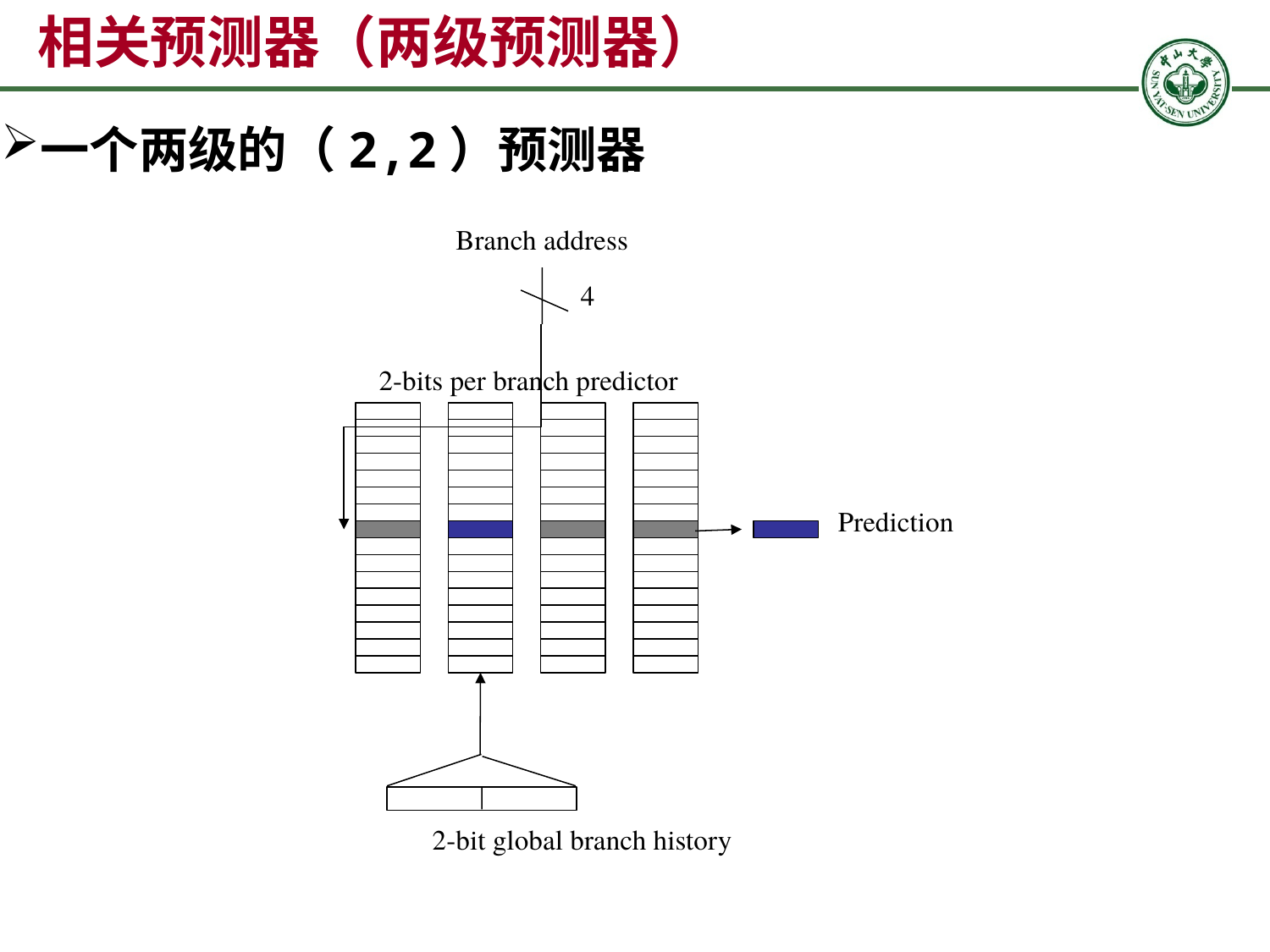

# 相关预测器（两级预测器）
一个两级的（2,2）预测器
Branch address

4

 2-bits per branch predictor

Prediction

2-bit global branch history